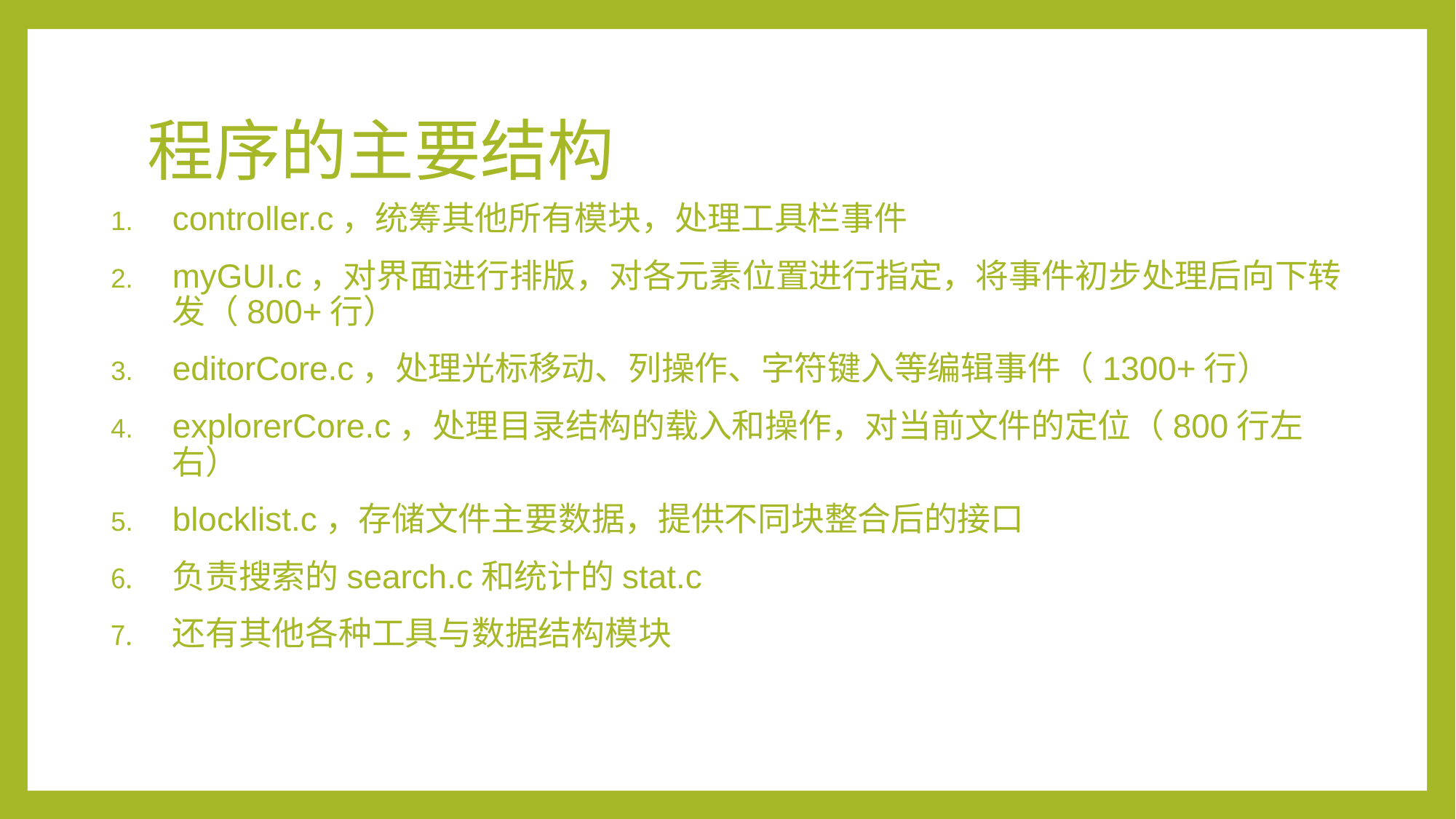

# 程序的主要结构
controller.c，统筹其他所有模块，处理工具栏事件
myGUI.c，对界面进行排版，对各元素位置进行指定，将事件初步处理后向下转发（800+行）
editorCore.c，处理光标移动、列操作、字符键入等编辑事件（1300+行）
explorerCore.c，处理目录结构的载入和操作，对当前文件的定位（800行左右）
blocklist.c，存储文件主要数据，提供不同块整合后的接口
负责搜索的search.c和统计的stat.c
还有其他各种工具与数据结构模块